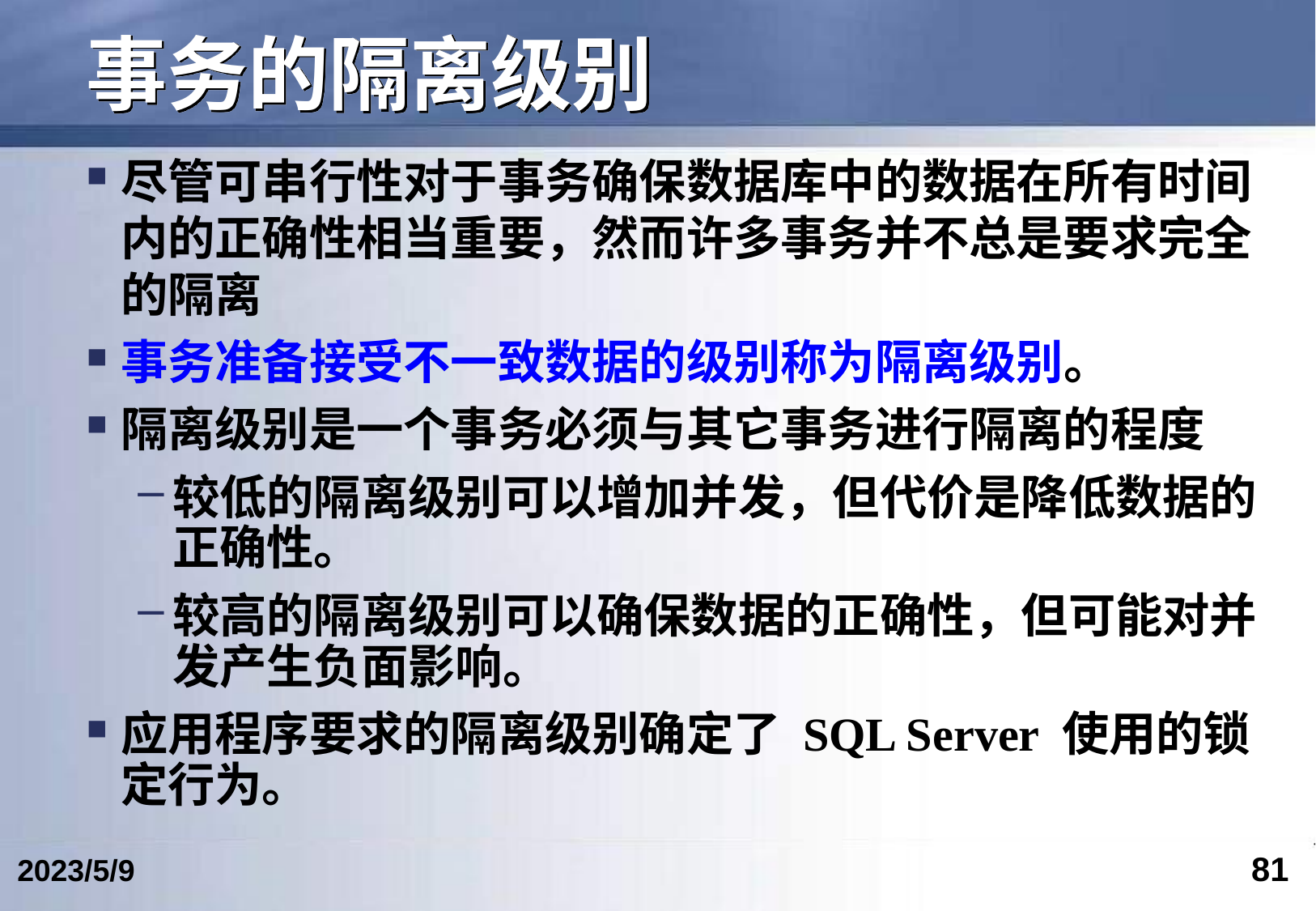

# 事务的隔离级别
尽管可串行性对于事务确保数据库中的数据在所有时间内的正确性相当重要，然而许多事务并不总是要求完全的隔离
事务准备接受不一致数据的级别称为隔离级别。
隔离级别是一个事务必须与其它事务进行隔离的程度
较低的隔离级别可以增加并发，但代价是降低数据的正确性。
较高的隔离级别可以确保数据的正确性，但可能对并发产生负面影响。
应用程序要求的隔离级别确定了 SQL Server 使用的锁定行为。
81
2023/5/9